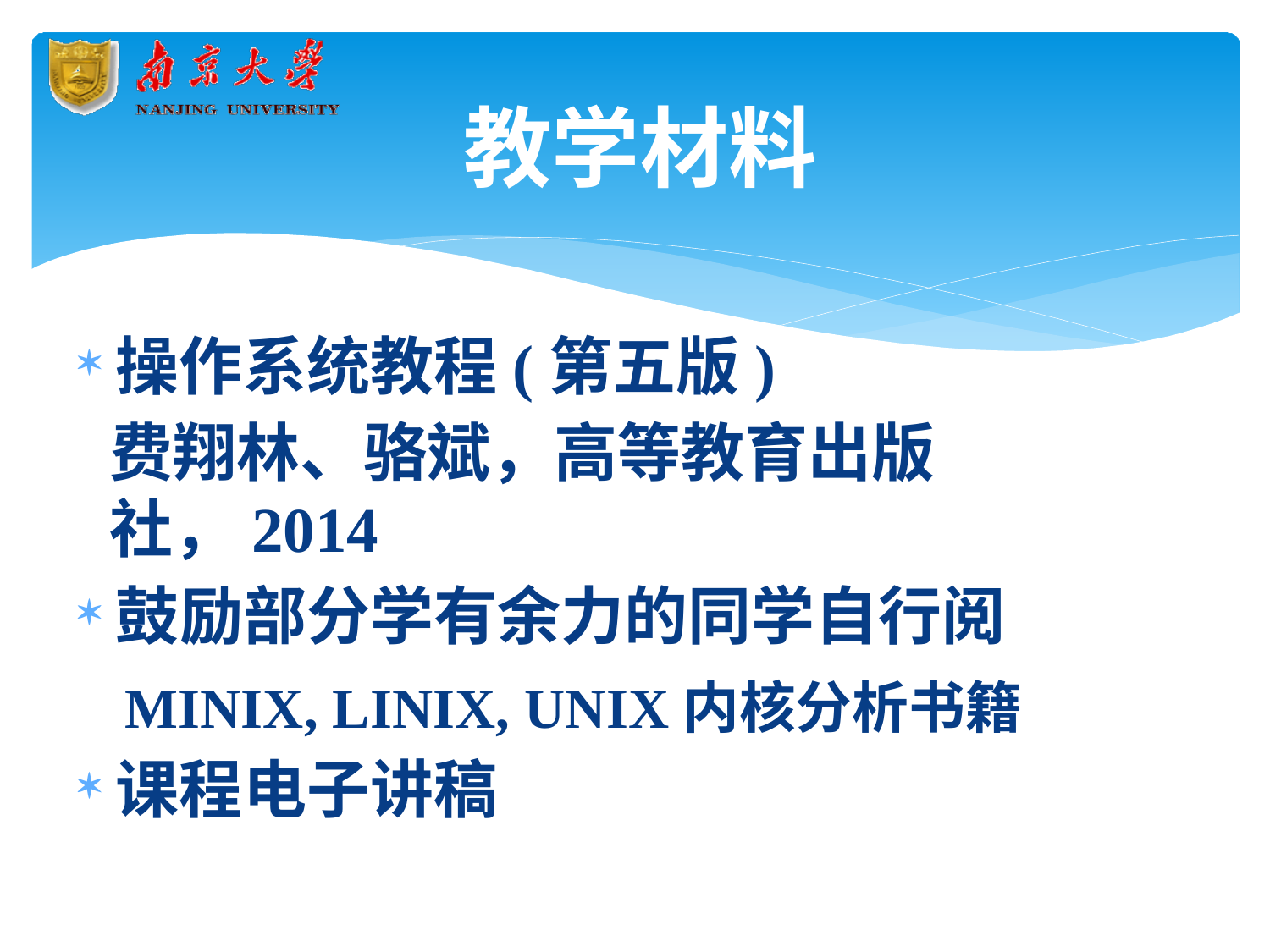

# 教学材料
操作系统教程(第五版)
费翔林、骆斌，高等教育出版社，2014
鼓励部分学有余力的同学自行阅
MINIX, LINIX, UNIX内核分析书籍
课程电子讲稿